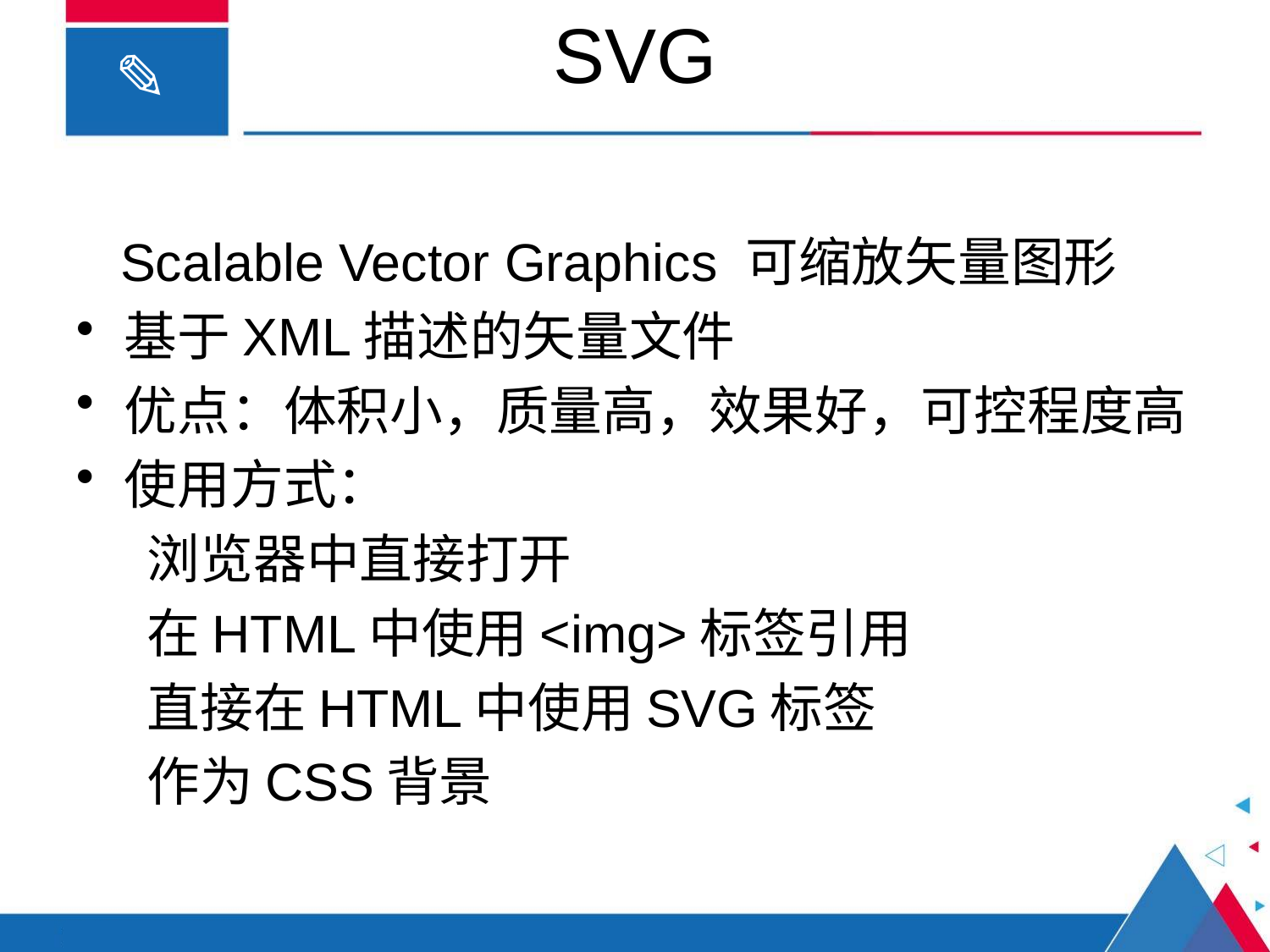

# SVG
   Scalable Vector Graphics 可缩放矢量图形
基于XML描述的矢量文件
优点：体积小，质量高，效果好，可控程度高
使用方式：
     浏览器中直接打开
     在HTML中使用<img>标签引用
     直接在HTML中使用SVG标签
     作为CSS背景